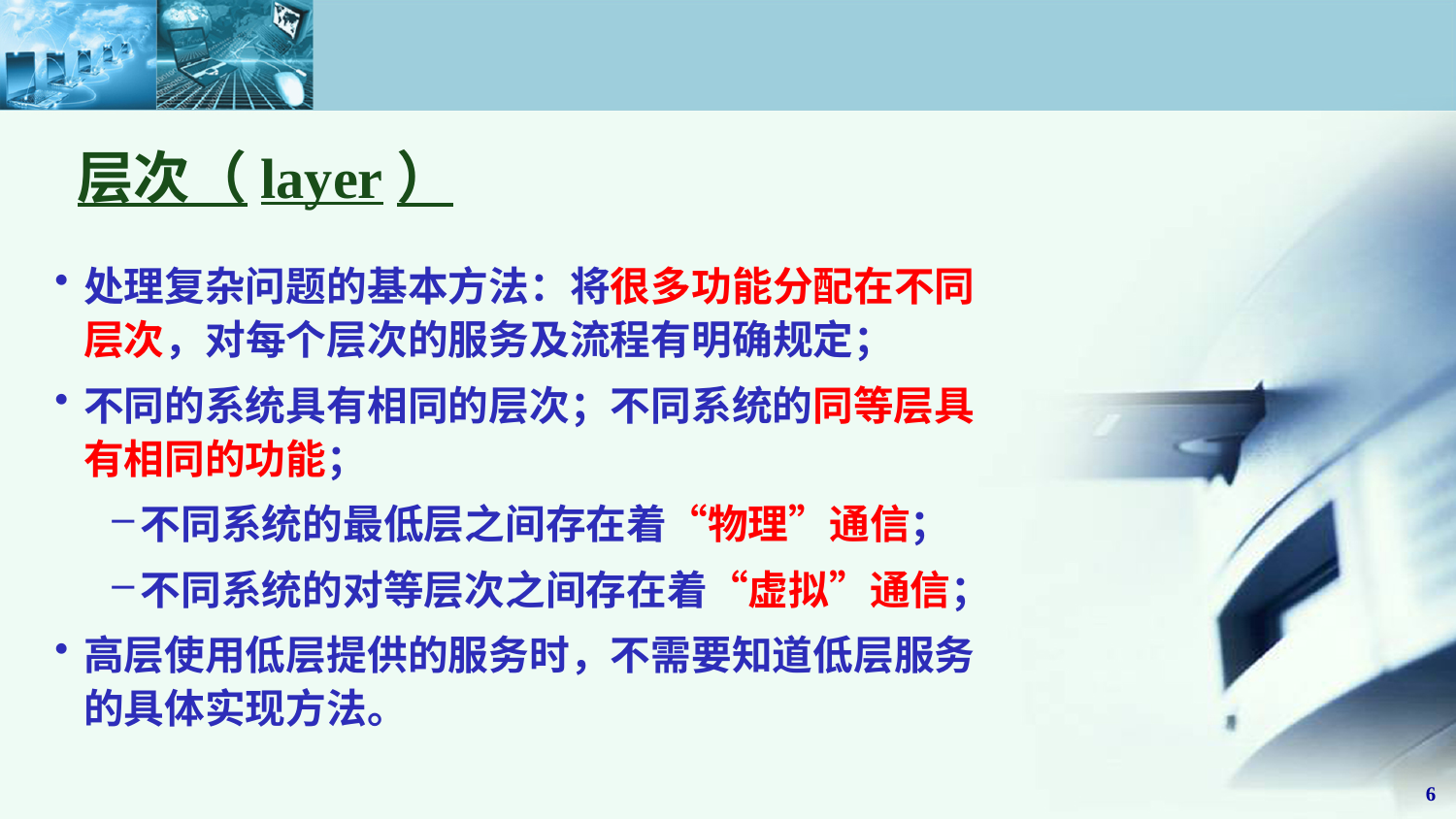

层次（layer）
处理复杂问题的基本方法：将很多功能分配在不同层次，对每个层次的服务及流程有明确规定；
不同的系统具有相同的层次；不同系统的同等层具有相同的功能；
不同系统的最低层之间存在着“物理”通信；
不同系统的对等层次之间存在着“虚拟”通信；
高层使用低层提供的服务时，不需要知道低层服务的具体实现方法。
6